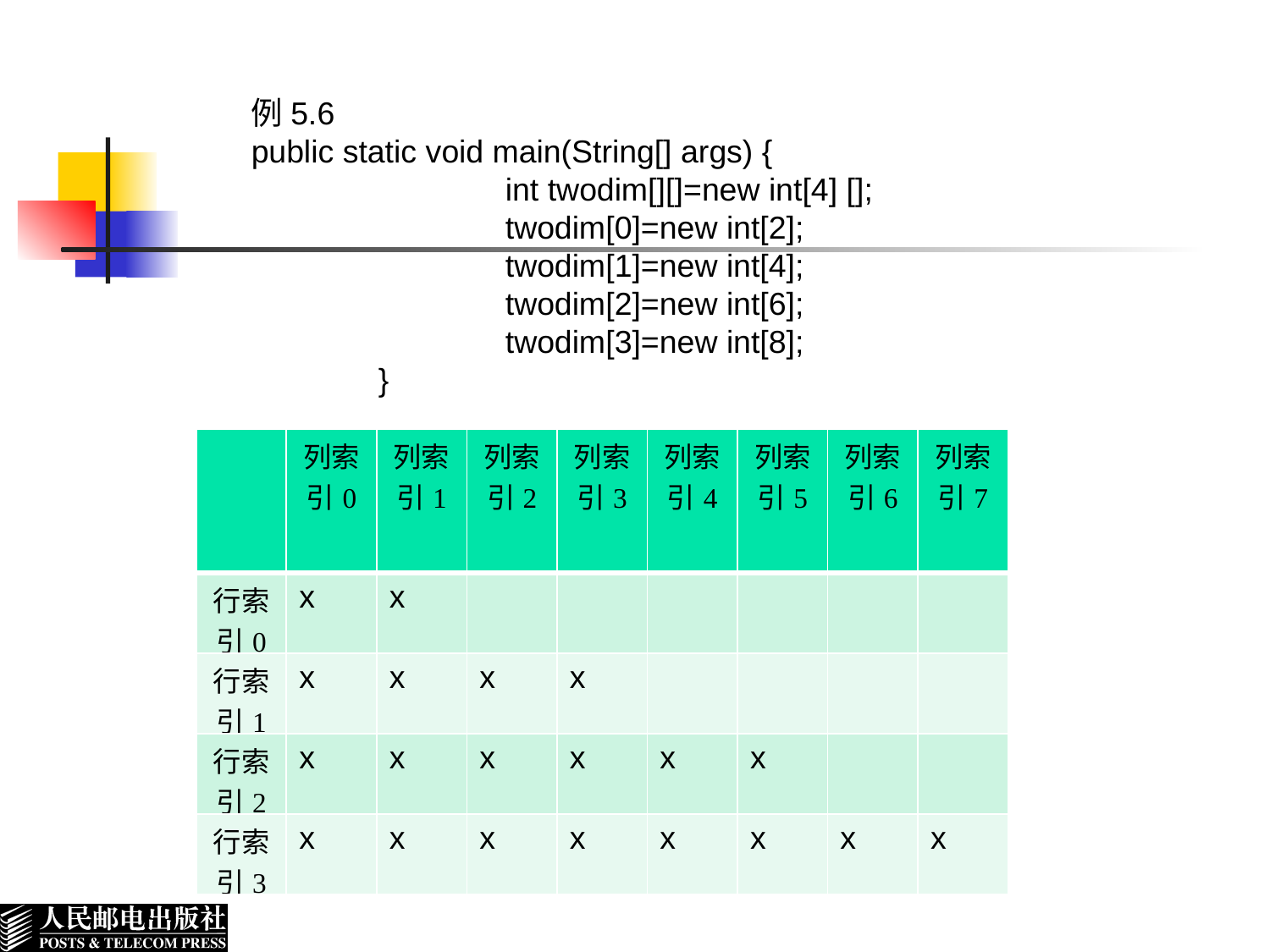

例5.6
public static void main(String[] args) {
		int twodim[][]=new int[4] [];
		twodim[0]=new int[2];
		twodim[1]=new int[4];
		twodim[2]=new int[6];
		twodim[3]=new int[8];
	}
|  | 列索引0 | 列索引1 | 列索引2 | 列索引3 | 列索引4 | 列索引5 | 列索引6 | 列索引7 |
| --- | --- | --- | --- | --- | --- | --- | --- | --- |
| 行索引0 | x | x |  |  |  |  |  |  |
| 行索引1 | x | x | x | x |  |  |  |  |
| 行索引2 | x | x | x | x | x | x |  |  |
| 行索引3 | x | x | x | x | x | x | x | x |